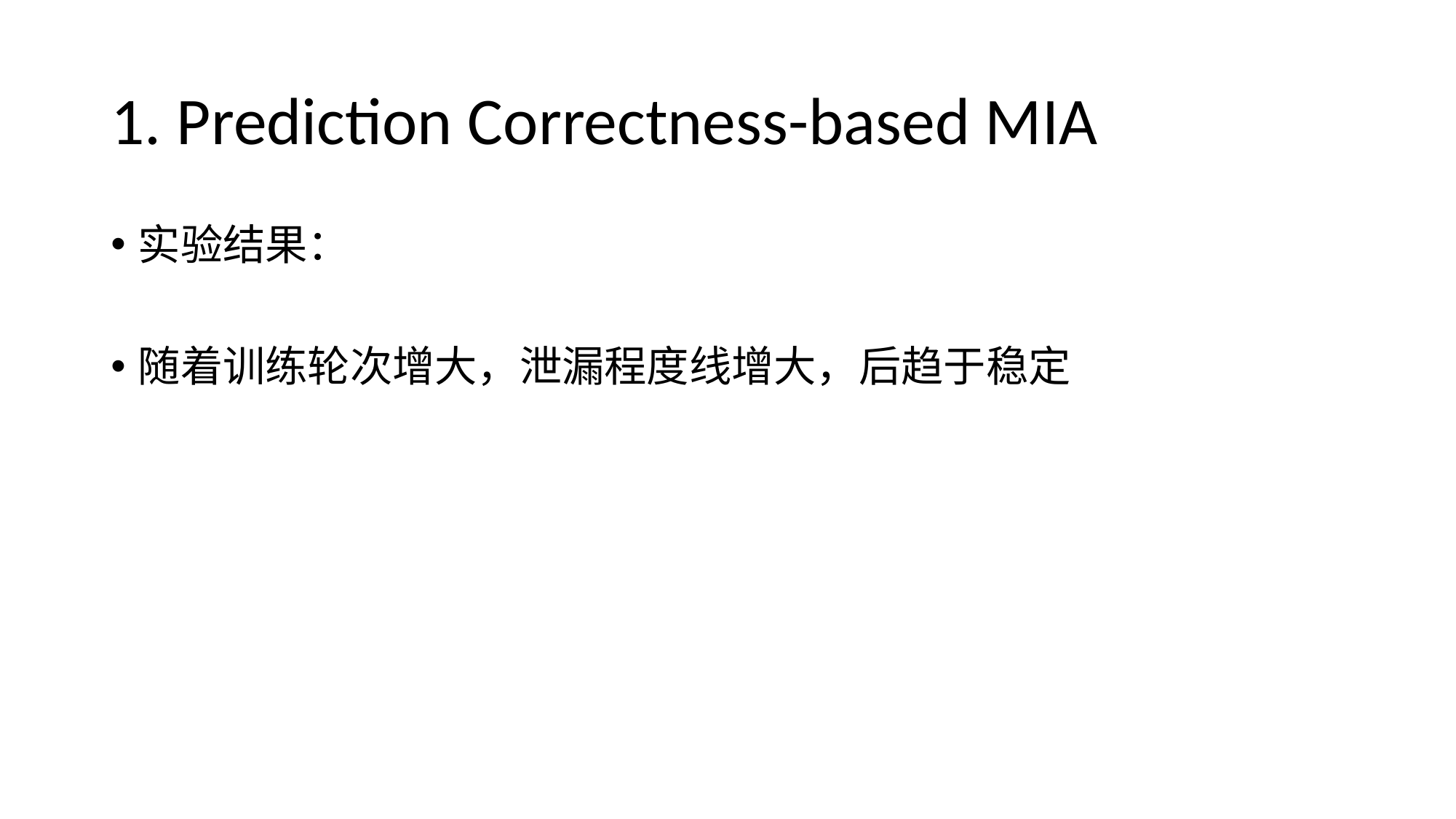

# 1. Prediction Correctness-based MIA
实验结果：

随着训练轮次增大，泄漏程度线增大，后趋于稳定